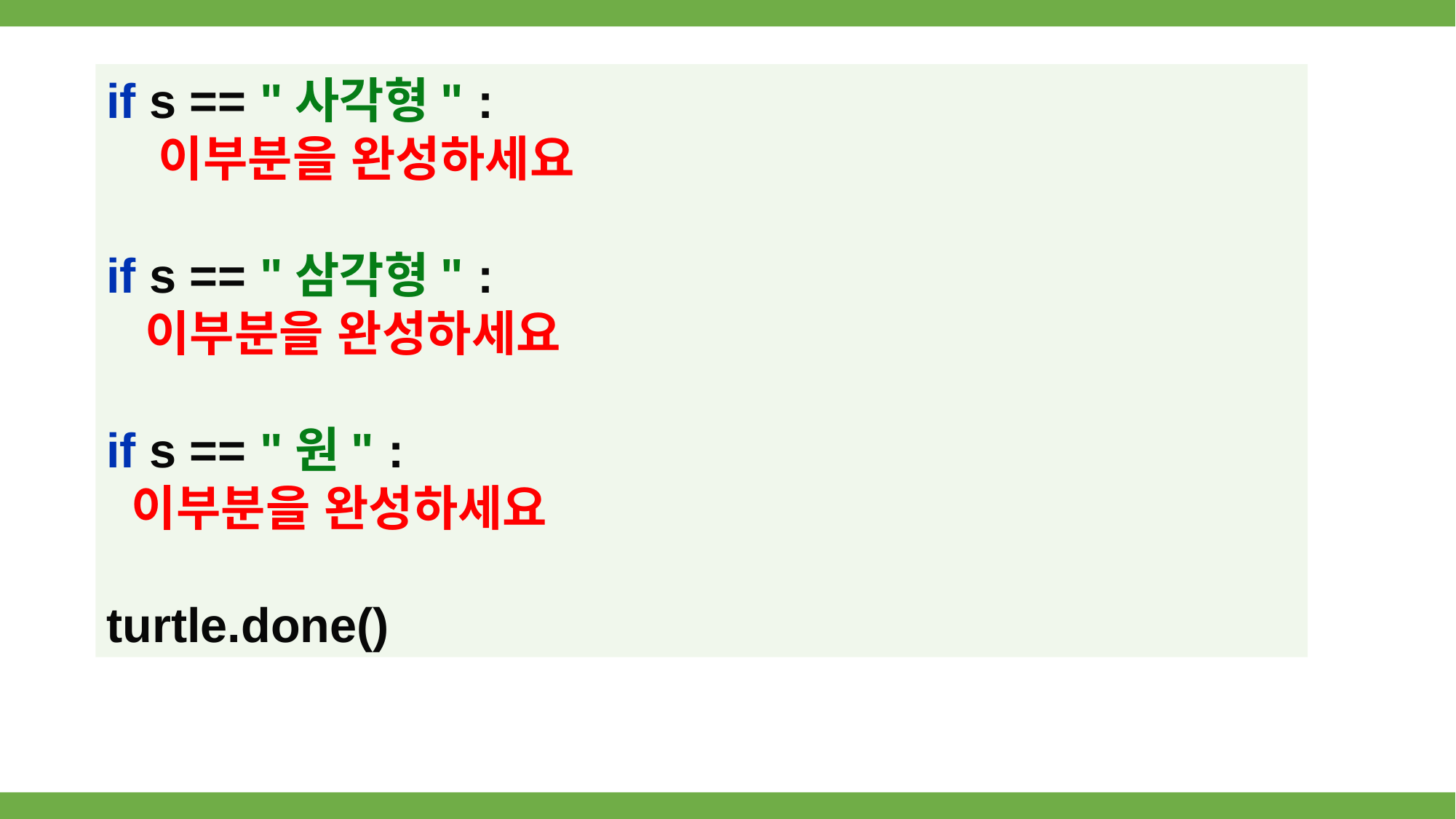

if s == "사각형" :
   이부분을 완성하세요
if s == "삼각형" :
  이부분을 완성하세요
if s == "원" :
 이부분을 완성하세요
turtle.done()